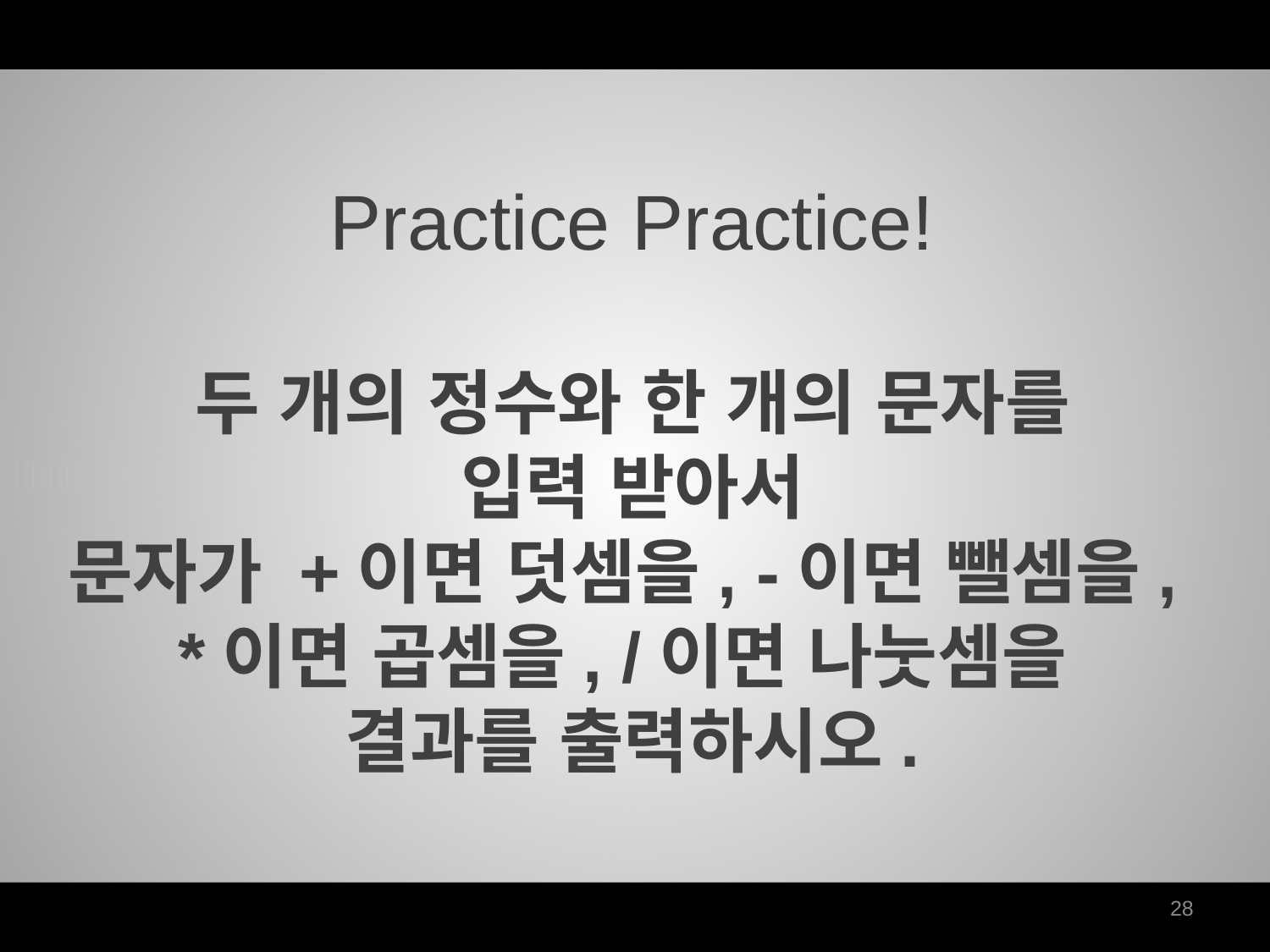

Practice Practice!

두 개의 정수와 한 개의 문자를
입력 받아서
문자가 +이면 덧셈을, -이면 뺄셈을,
*이면 곱셈을, /이면 나눗셈을
결과를 출력하시오.
28